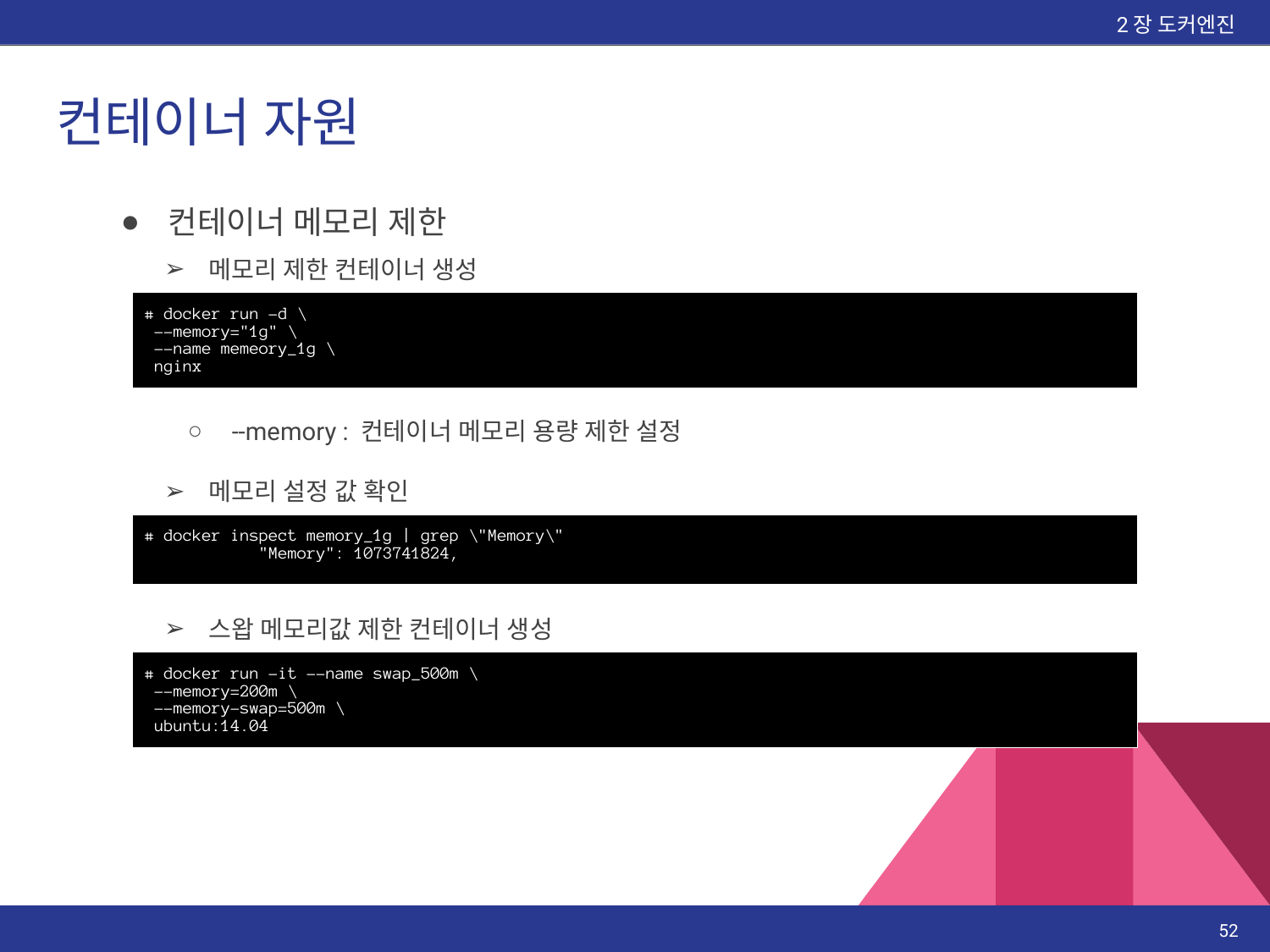

2장 도커엔진
# 컨테이너 자원
컨테이너 메모리 제한
메모리 제한 컨테이너 생성

| # docker run -d \ --memory="1g" \ --name memeory\_1g \ nginx |
| --- |
--memory : 컨테이너 메모리 용량 제한 설정
메모리 설정 값 확인

| # docker inspect memory\_1g | grep \"Memory\" "Memory": 1073741824, |
| --- |
스왑 메모리값 제한 컨테이너 생성

| # docker run -it --name swap\_500m \ --memory=200m \ --memory-swap=500m \ ubuntu:14.04 |
| --- |
52